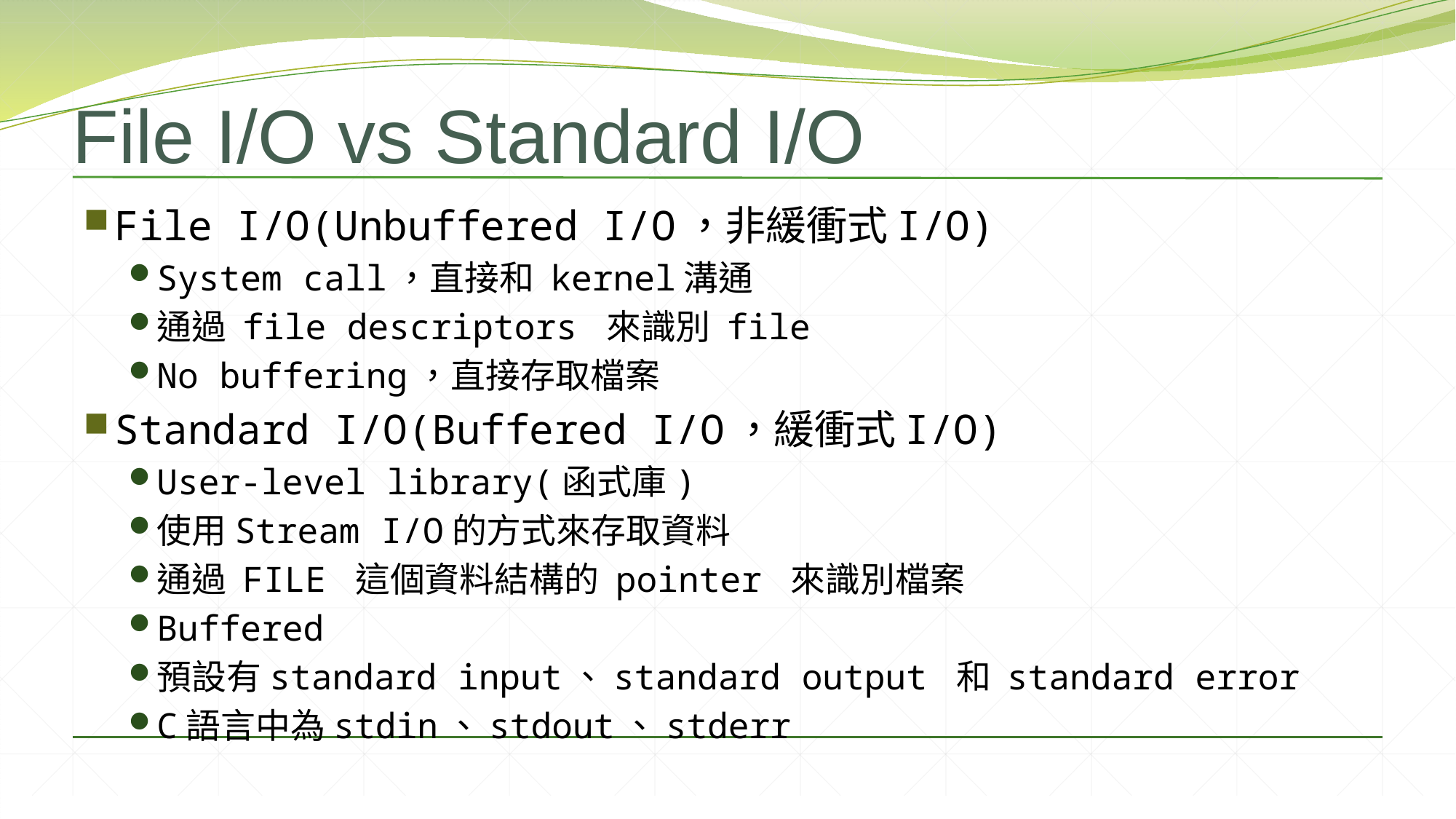

# File I/O vs Standard I/O
File I/O(Unbuffered I/O，非緩衝式I/O)
System call，直接和 kernel溝通
通過 file descriptors 來識別 file
No buffering，直接存取檔案
Standard I/O(Buffered I/O，緩衝式I/O)
User-level library(函式庫)
使用Stream I/O的方式來存取資料
通過 FILE 這個資料結構的 pointer 來識別檔案
Buffered
預設有standard input、standard output 和 standard error
C語言中為stdin、stdout、stderr